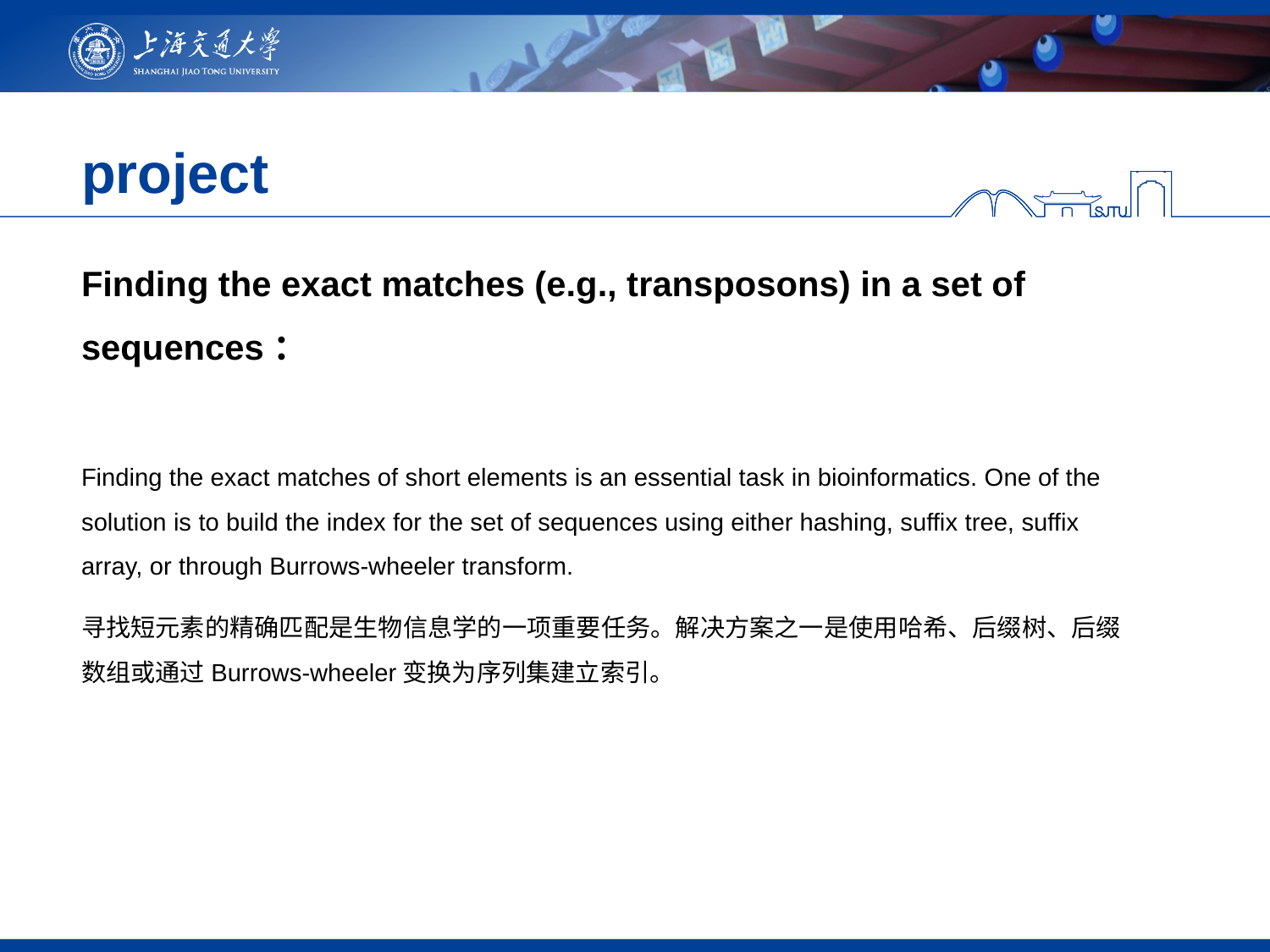

# project
Finding the exact matches (e.g., transposons) in a set of sequences：

Finding the exact matches of short elements is an essential task in bioinformatics. One of the solution is to build the index for the set of sequences using either hashing, suffix tree, suffix array, or through Burrows-wheeler transform.
寻找短元素的精确匹配是生物信息学的一项重要任务。解决方案之一是使用哈希、后缀树、后缀数组或通过Burrows-wheeler变换为序列集建立索引。